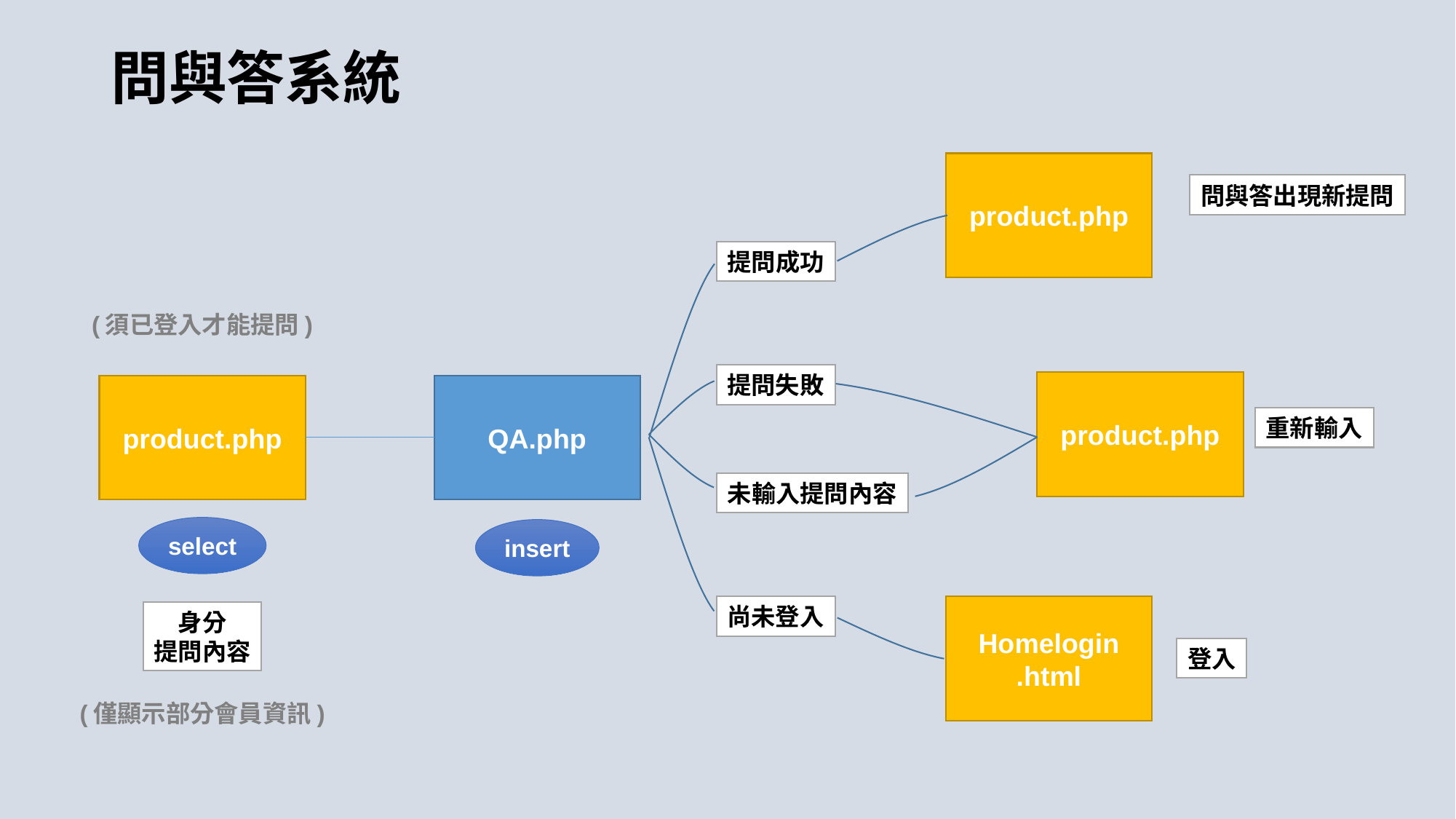

# 問與答系統
product.php
問與答出現新提問

提問成功

(須已登入才能提問)
提問失敗
product.php
product.php
QA.php

重新輸入
未輸入提問內容
select
insert
尚未登入
Homelogin
.html
身分
提問內容

登入
(僅顯示部分會員資訊)